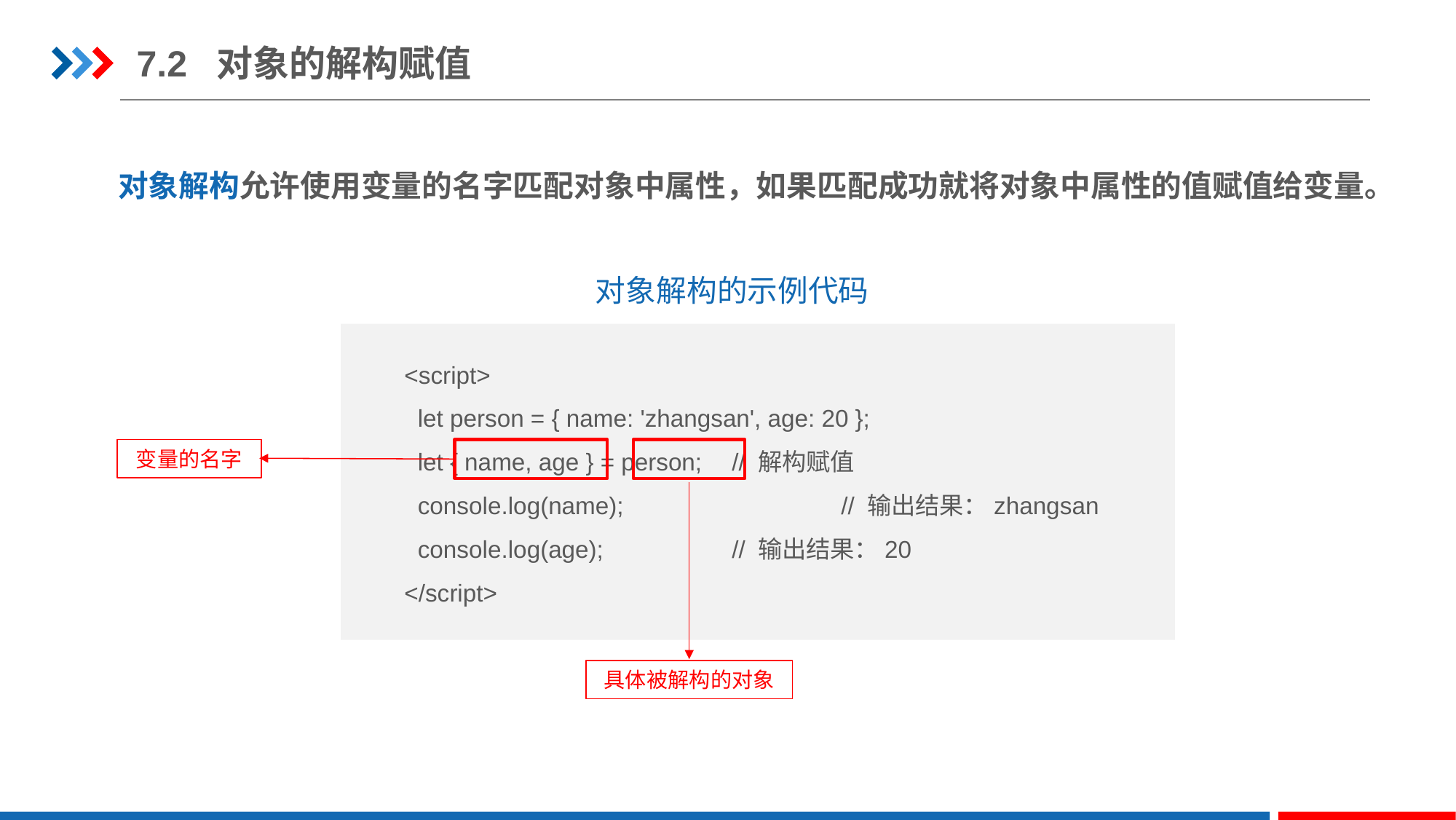

7.2  对象的解构赋值
对象解构允许使用变量的名字匹配对象中属性，如果匹配成功就将对象中属性的值赋值给变量。
对象解构的示例代码

<script>
  let person = { name: 'zhangsan', age: 20 };
  let { name, age } = person;	// 解构赋值
  console.log(name);		// 输出结果：zhangsan
  console.log(age);		// 输出结果：20
</script>
变量的名字

具体被解构的对象